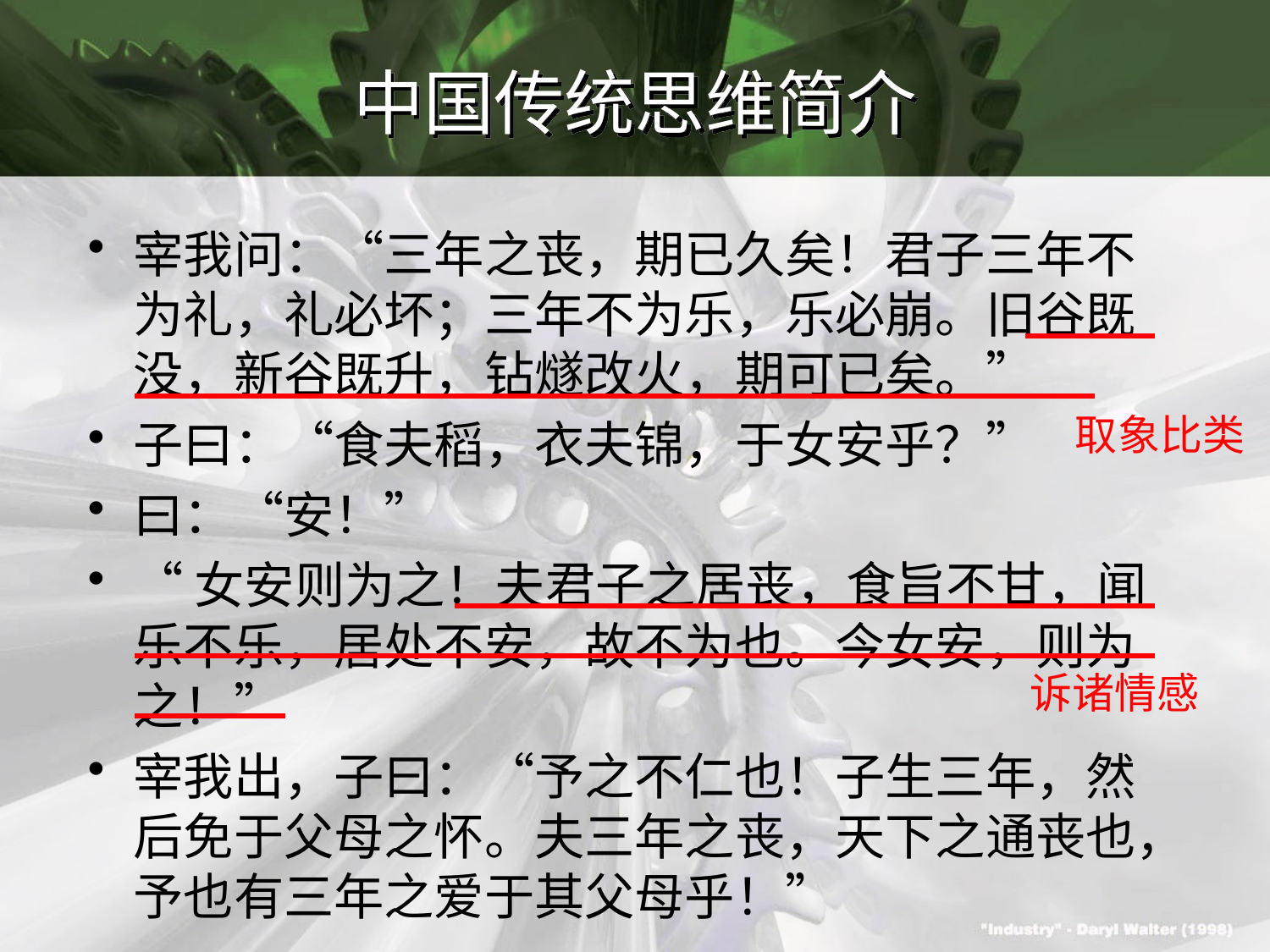

# 中国传统思维简介
宰我问：“三年之丧，期已久矣！君子三年不为礼，礼必坏；三年不为乐，乐必崩。旧谷既没，新谷既升，钻燧改火，期可已矣。”
子曰：“食夫稻，衣夫锦，于女安乎？”
曰：“安！”
“女安则为之！夫君子之居丧，食旨不甘，闻乐不乐，居处不安，故不为也。今女安，则为之！”
宰我出，子曰：“予之不仁也！子生三年，然后免于父母之怀。夫三年之丧，天下之通丧也，予也有三年之爱于其父母乎！”
取象比类
诉诸情感